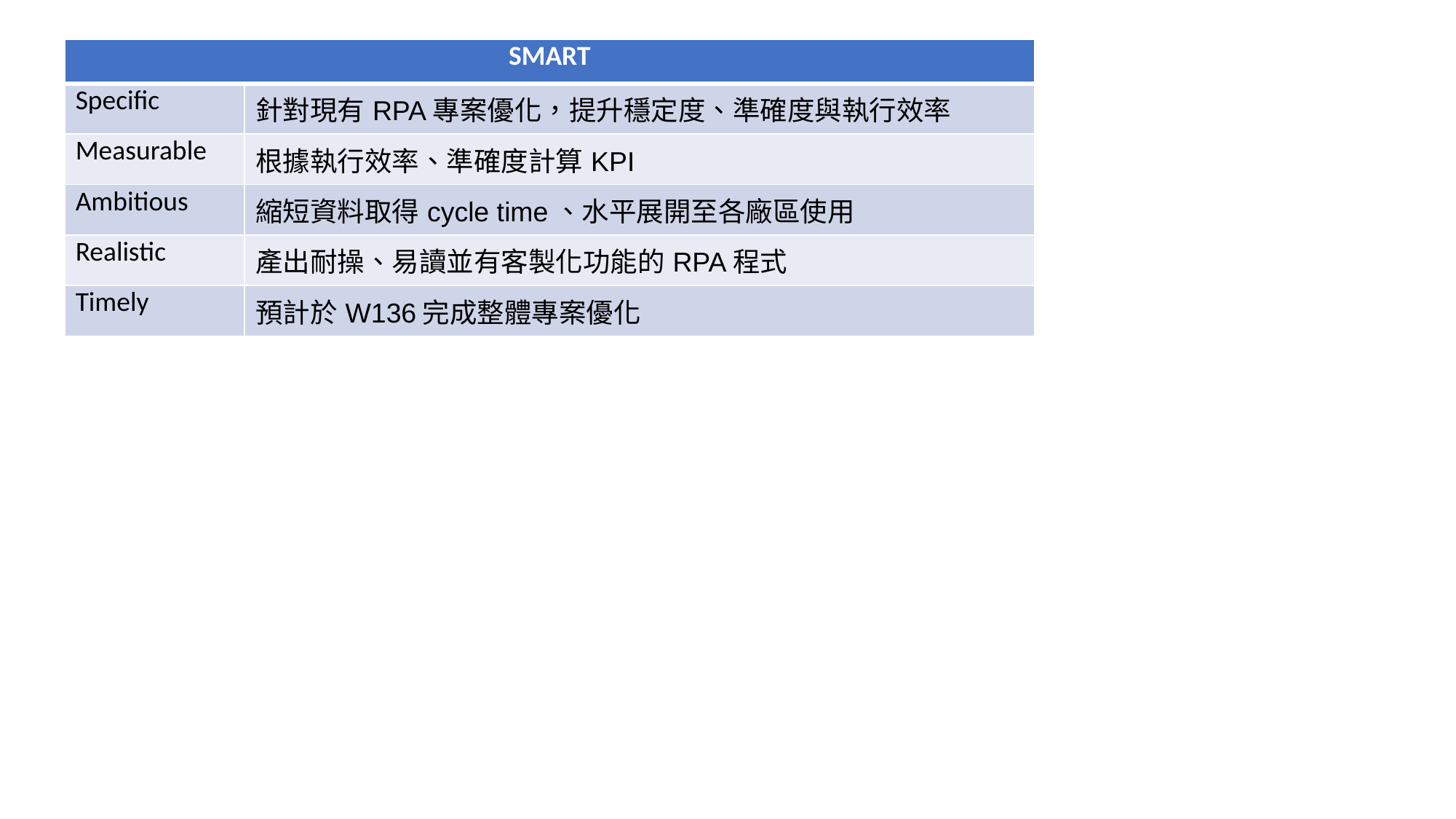

| SMART |  |
| --- | --- |
| Specific | 針對現有RPA專案優化，提升穩定度、準確度與執行效率 |
| Measurable | 根據執行效率、準確度計算KPI |
| Ambitious | 縮短資料取得cycle time、水平展開至各廠區使用 |
| Realistic | 產出耐操、易讀並有客製化功能的RPA程式 |
| Timely | 預計於W136完成整體專案優化 |